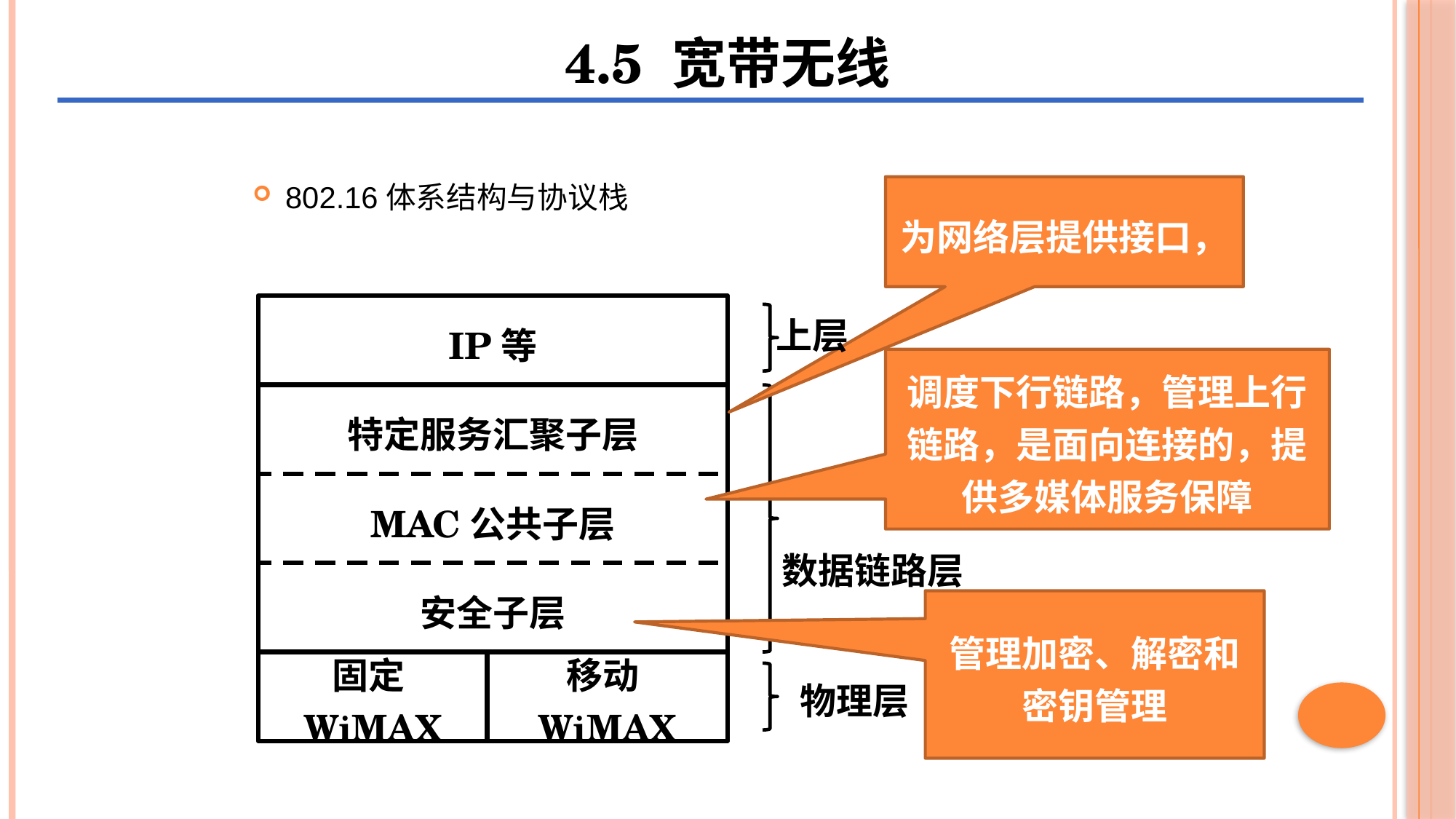

4.5 宽带无线
二、CSMA/CA协议
802.16体系结构与协议栈
为网络层提供接口，
IP等
上层

调度下行链路，管理上行链路，是面向连接的，提供多媒体服务保障
特定服务汇聚子层

MAC公共子层
数据链路层
安全子层
管理加密、解密和密钥管理
固定WiMAX
移动WiMAX

物理层